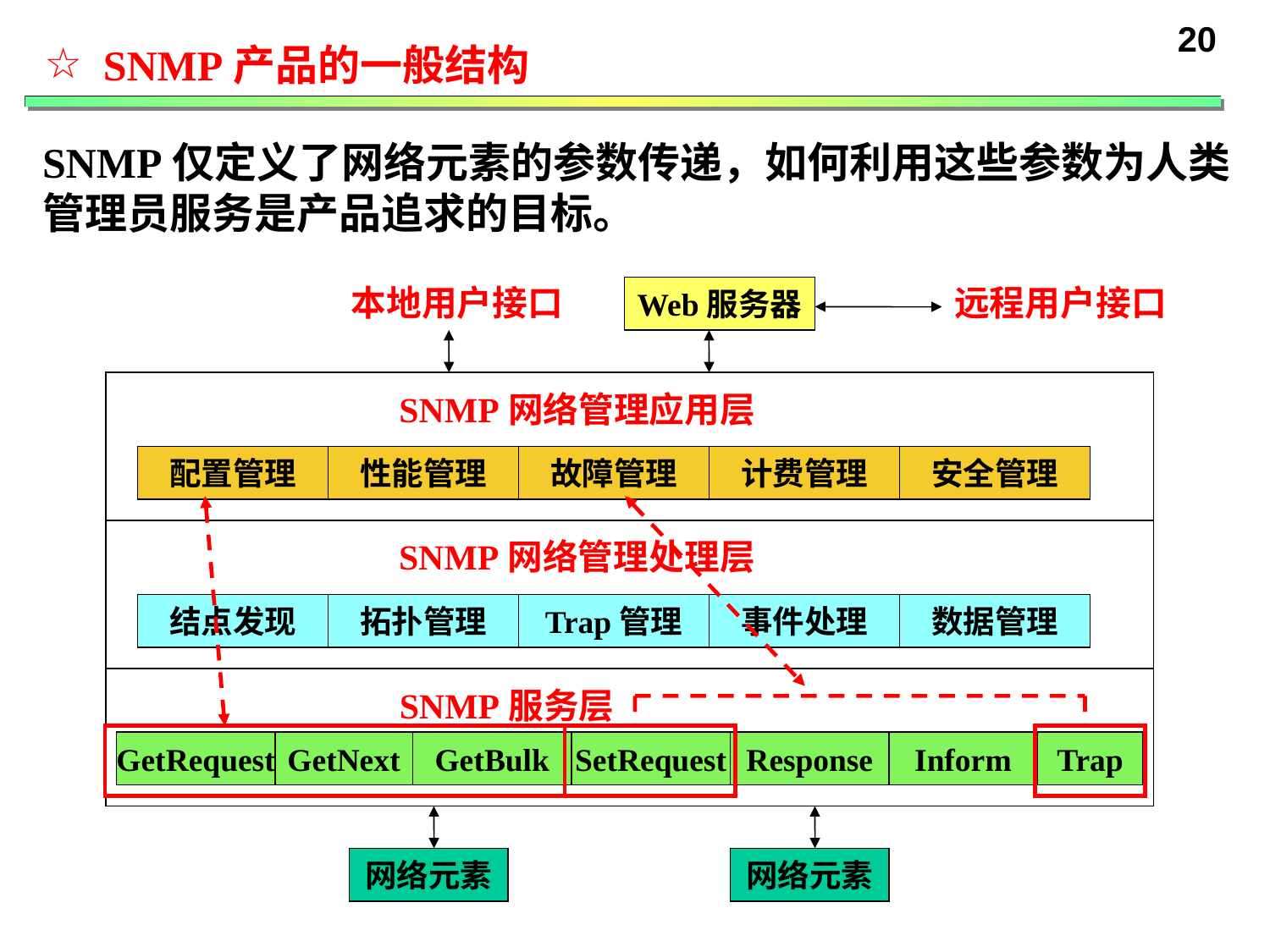

20
  SNMP产品的一般结构

SNMP仅定义了网络元素的参数传递，如何利用这些参数为人类
管理员服务是产品追求的目标。
本地用户接口
远程用户接口
Web服务器

SNMP网络管理应用层
配置管理
性能管理
故障管理
计费管理
安全管理

SNMP网络管理处理层
结点发现
拓扑管理
Trap管理
事件处理
数据管理

SNMP服务层
GetRequest
GetNext
GetBulk
SetRequest
Response
Inform
Trap

网络元素
网络元素